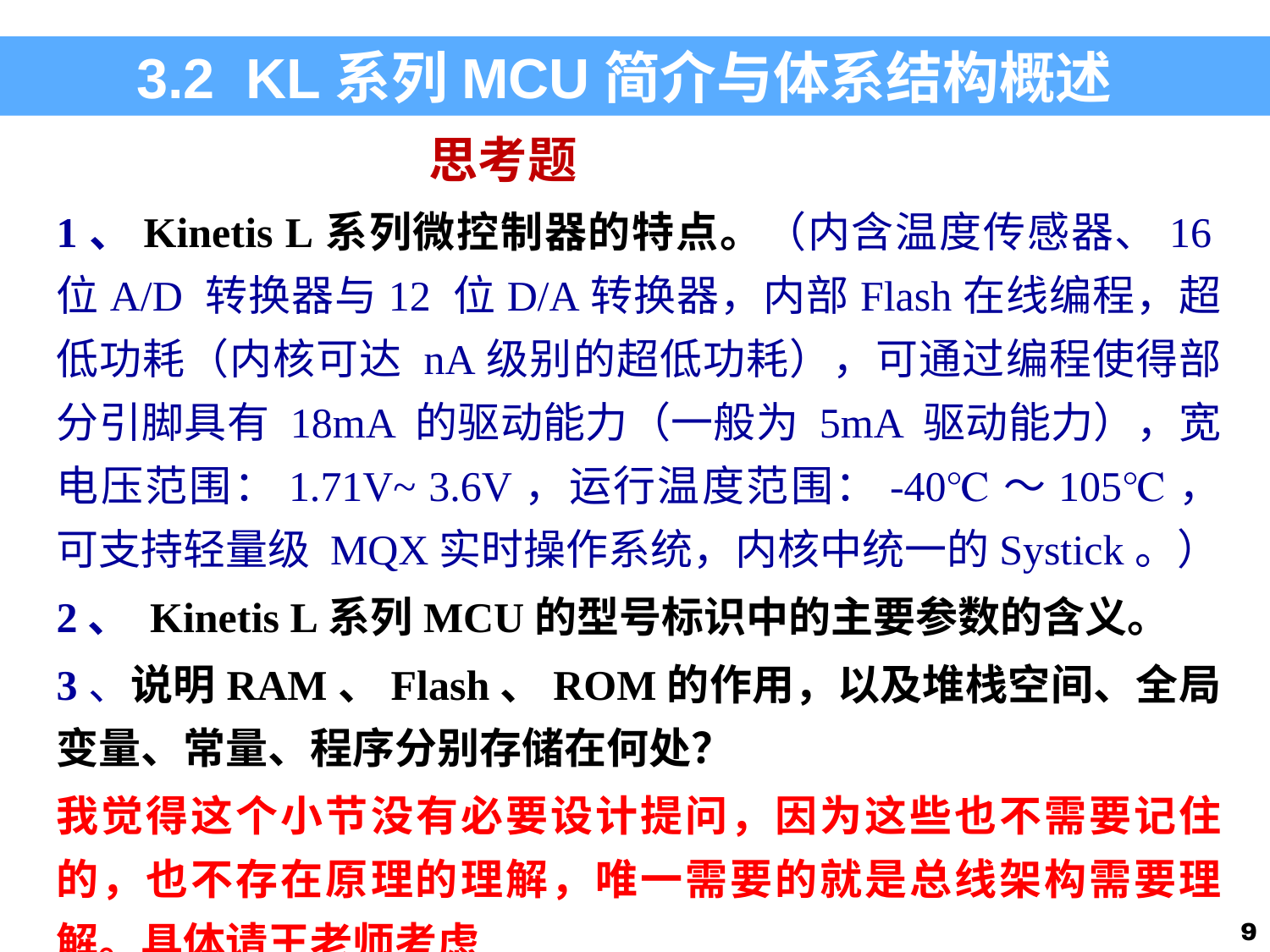

3.2  KL系列MCU简介与体系结构概述
思考题
1、Kinetis L系列微控制器的特点。（内含温度传感器、16位A/D 转换器与12 位D/A转换器，内部Flash在线编程，超低功耗（内核可达 nA级别的超低功耗），可通过编程使得部分引脚具有 18mA 的驱动能力（一般为 5mA 驱动能力），宽电压范围：1.71V~ 3.6V，运行温度范围：-40℃～105℃，可支持轻量级 MQX实时操作系统，内核中统一的Systick。）
2、 Kinetis L系列MCU的型号标识中的主要参数的含义。
3、说明RAM、Flash、ROM的作用，以及堆栈空间、全局变量、常量、程序分别存储在何处？
我觉得这个小节没有必要设计提问，因为这些也不需要记住的，也不存在原理的理解，唯一需要的就是总线架构需要理解。具体请王老师考虑
9